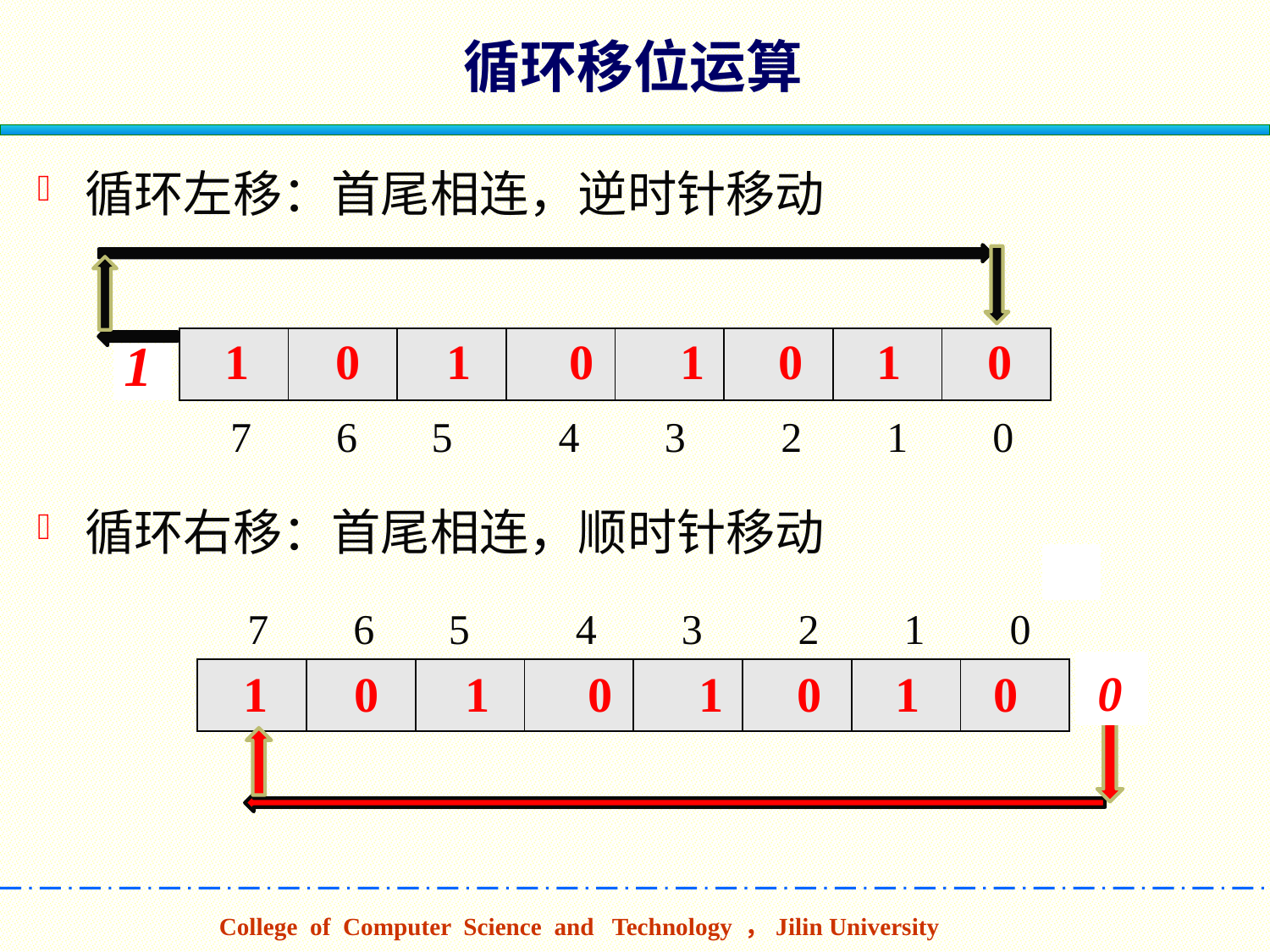

循环移位运算
循环左移：首尾相连，逆时针移动

1

|  |  |  |  |  |  |  |  |
| --- | --- | --- | --- | --- | --- | --- | --- |
   1       0       1        0       1      0      1       0

   7        6       5          4        3         2        1        0
循环右移：首尾相连，顺时针移动

   7        6       5          4        3         2        1        0

0
|  |  |  |  |  |  |  |  |
| --- | --- | --- | --- | --- | --- | --- | --- |
   1       0       1        0       1      0      1      0